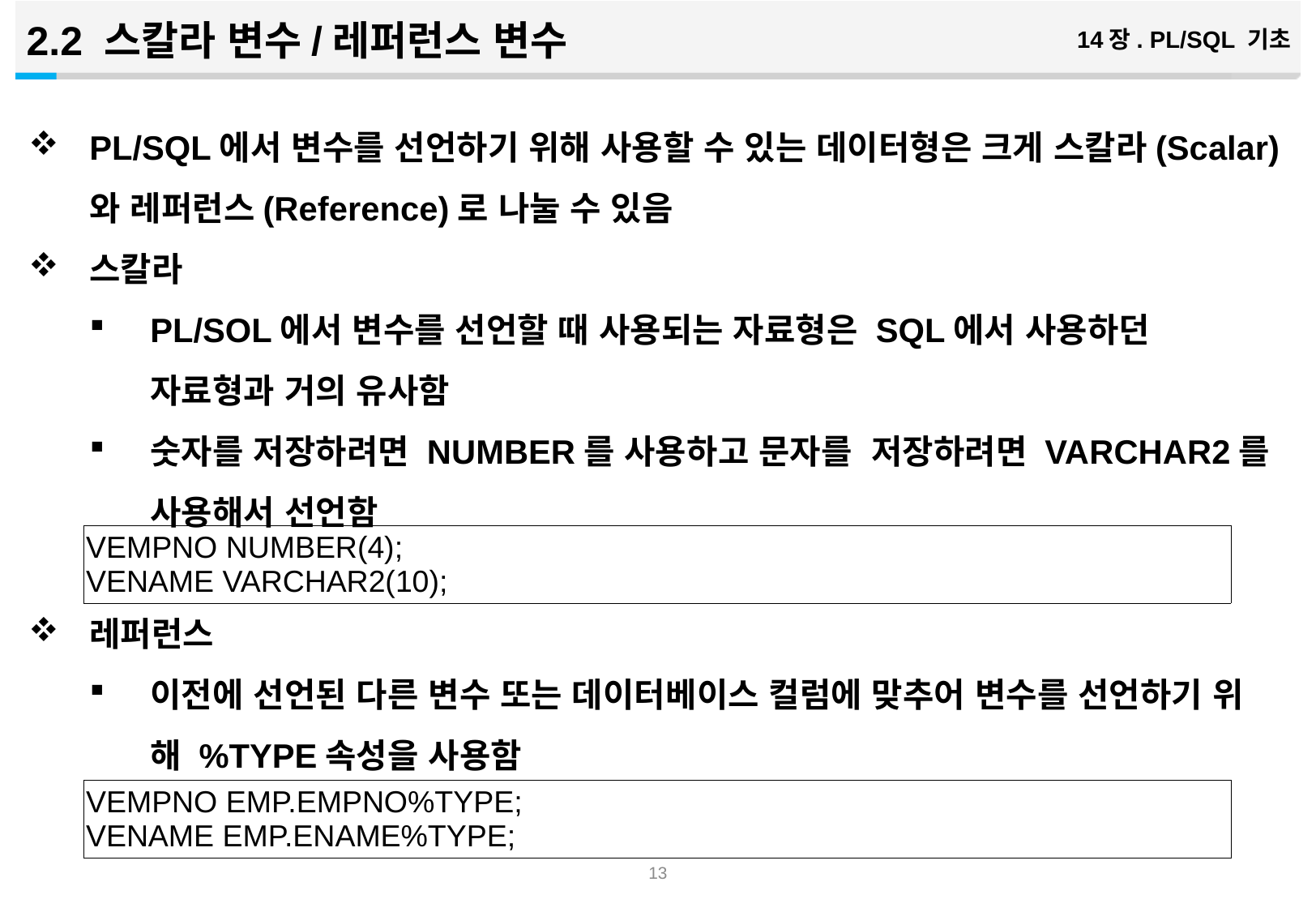

2.2 스칼라 변수/레퍼런스 변수
14장. PL/SQL 기초
PL/SQL에서 변수를 선언하기 위해 사용할 수 있는 데이터형은 크게 스칼라(Scalar)와 레퍼런스(Reference)로 나눌 수 있음
스칼라
PL/SOL에서 변수를 선언할 때 사용되는 자료형은 SQL에서 사용하던        자료형과 거의 유사함
숫자를 저장하려면 NUMBER를 사용하고 문자를  저장하려면 VARCHAR2를 사용해서 선언함

레퍼런스
이전에 선언된 다른 변수 또는 데이터베이스 컬럼에 맞추어 변수를 선언하기 위해 %TYPE속성을 사용함
| VEMPNO NUMBER(4); VENAME VARCHAR2(10); |
| --- |
| VEMPNO EMP.EMPNO%TYPE; VENAME EMP.ENAME%TYPE; |
| --- |
13